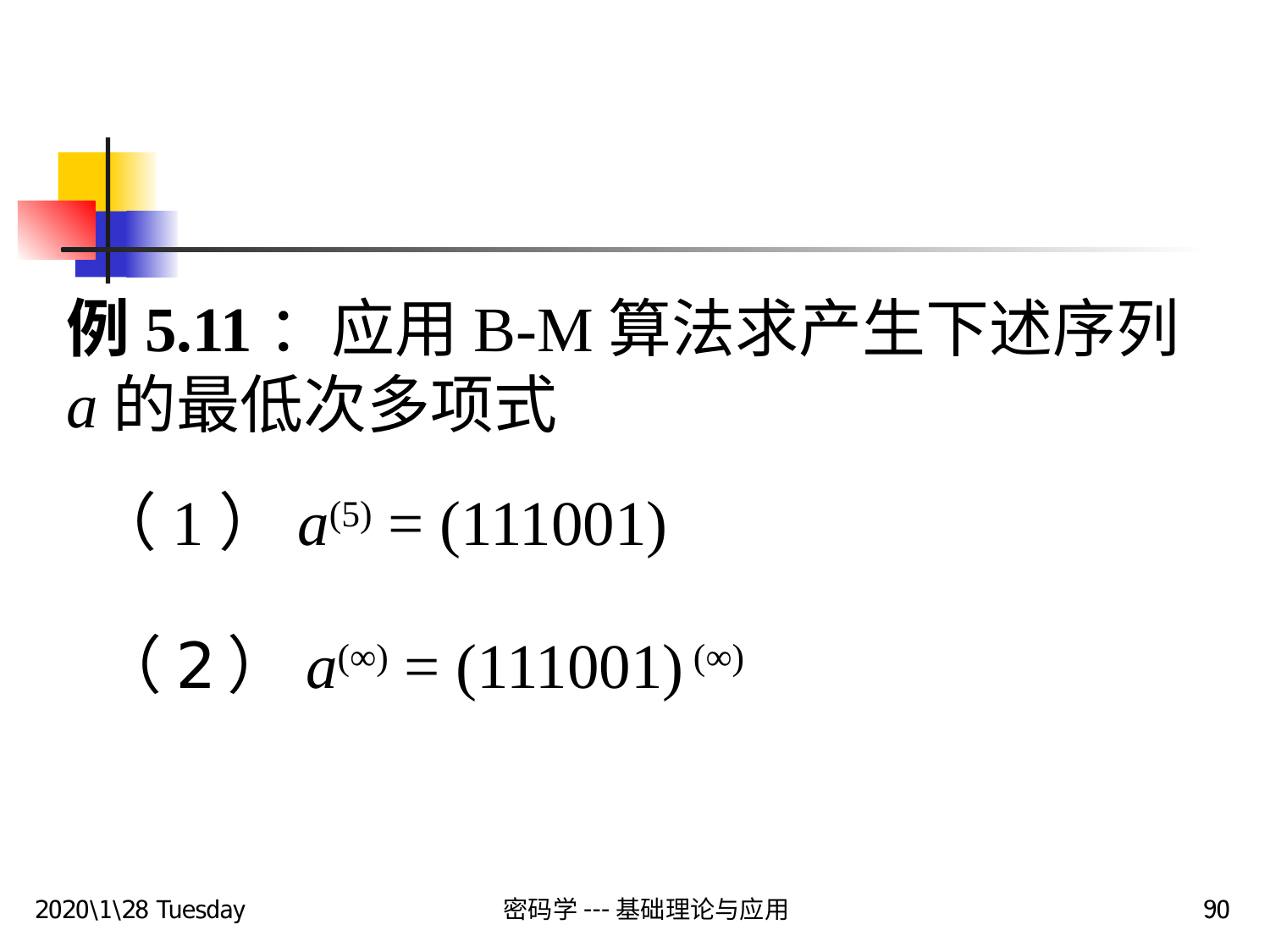

例5.11：应用B-M算法求产生下述序列a的最低次多项式
（1）a(5) = (111001)
（2）a(∞) = (111001) (∞)

2020\1\28 Tuesday
密码学---基础理论与应用
90